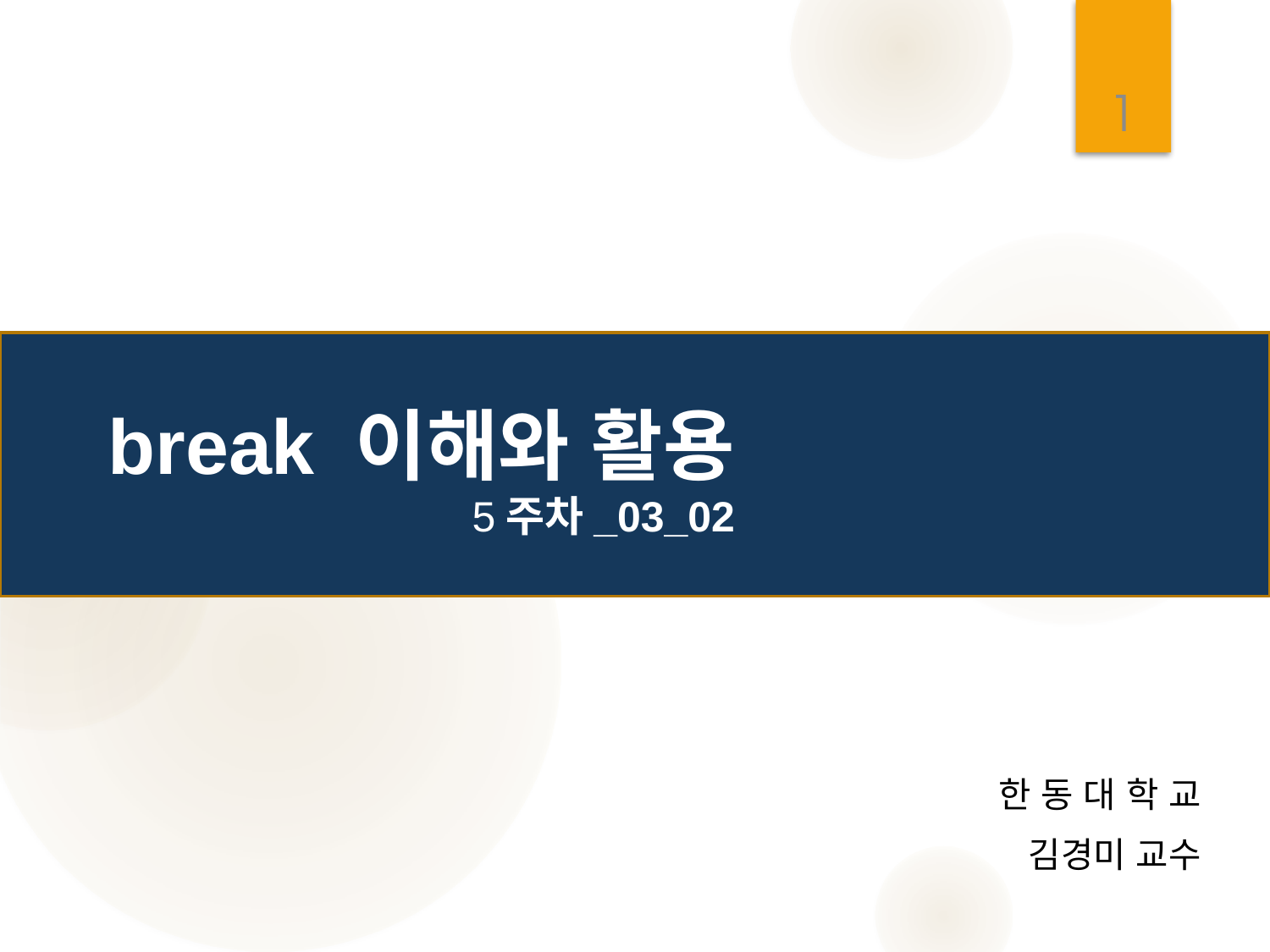

1

# break 이해와 활용 5주차_03_02
한 동 대 학 교
 김경미 교수